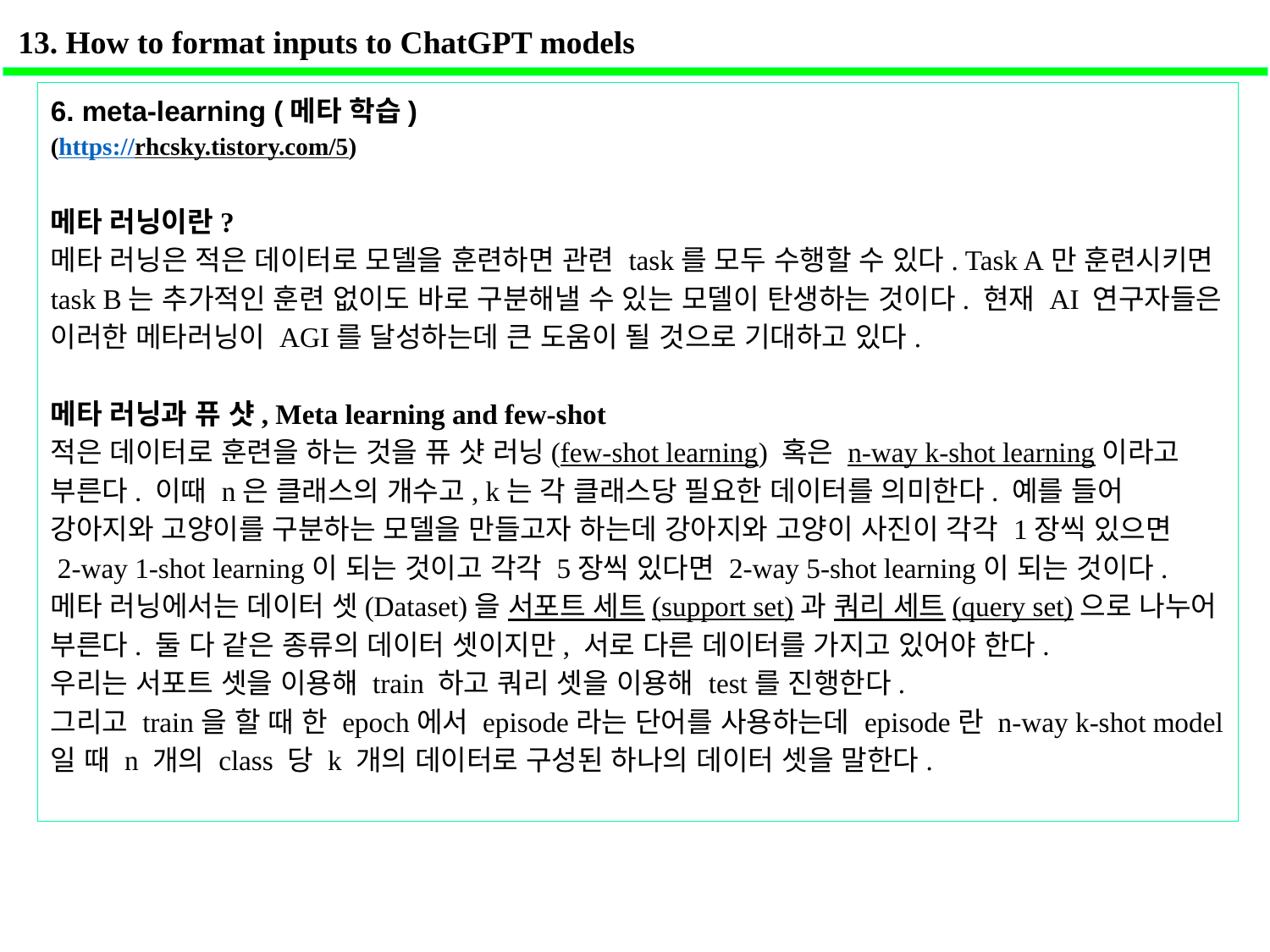

13. How to format inputs to ChatGPT models

6. meta-learning (메타 학습)
(https://rhcsky.tistory.com/5)

메타 러닝이란?
메타 러닝은 적은 데이터로 모델을 훈련하면 관련 task를 모두 수행할 수 있다. Task A만 훈련시키면 task B는 추가적인 훈련 없이도 바로 구분해낼 수 있는 모델이 탄생하는 것이다. 현재 AI 연구자들은 이러한 메타러닝이 AGI를 달성하는데 큰 도움이 될 것으로 기대하고 있다.
​
메타 러닝과 퓨 샷, Meta learning and few-shot
적은 데이터로 훈련을 하는 것을 퓨 샷 러닝(few-shot learning) 혹은 n-way k-shot learning이라고 부른다. 이때 n은 클래스의 개수고, k는 각 클래스당 필요한 데이터를 의미한다. 예를 들어 강아지와 고양이를 구분하는 모델을 만들고자 하는데 강아지와 고양이 사진이 각각 1장씩 있으면
 2-way 1-shot learning이 되는 것이고 각각 5장씩 있다면 2-way 5-shot learning이 되는 것이다.
메타 러닝에서는 데이터 셋(Dataset)을 서포트 세트(support set)과 쿼리 세트(query set)으로 나누어 부른다. 둘 다 같은 종류의 데이터 셋이지만, 서로 다른 데이터를 가지고 있어야 한다.
우리는 서포트 셋을 이용해 train 하고 쿼리 셋을 이용해 test를 진행한다.
그리고 train을 할 때 한 epoch에서 episode라는 단어를 사용하는데 episode란 n-way k-shot model 일 때 n 개의 class 당 k 개의 데이터로 구성된 하나의 데이터 셋을 말한다.